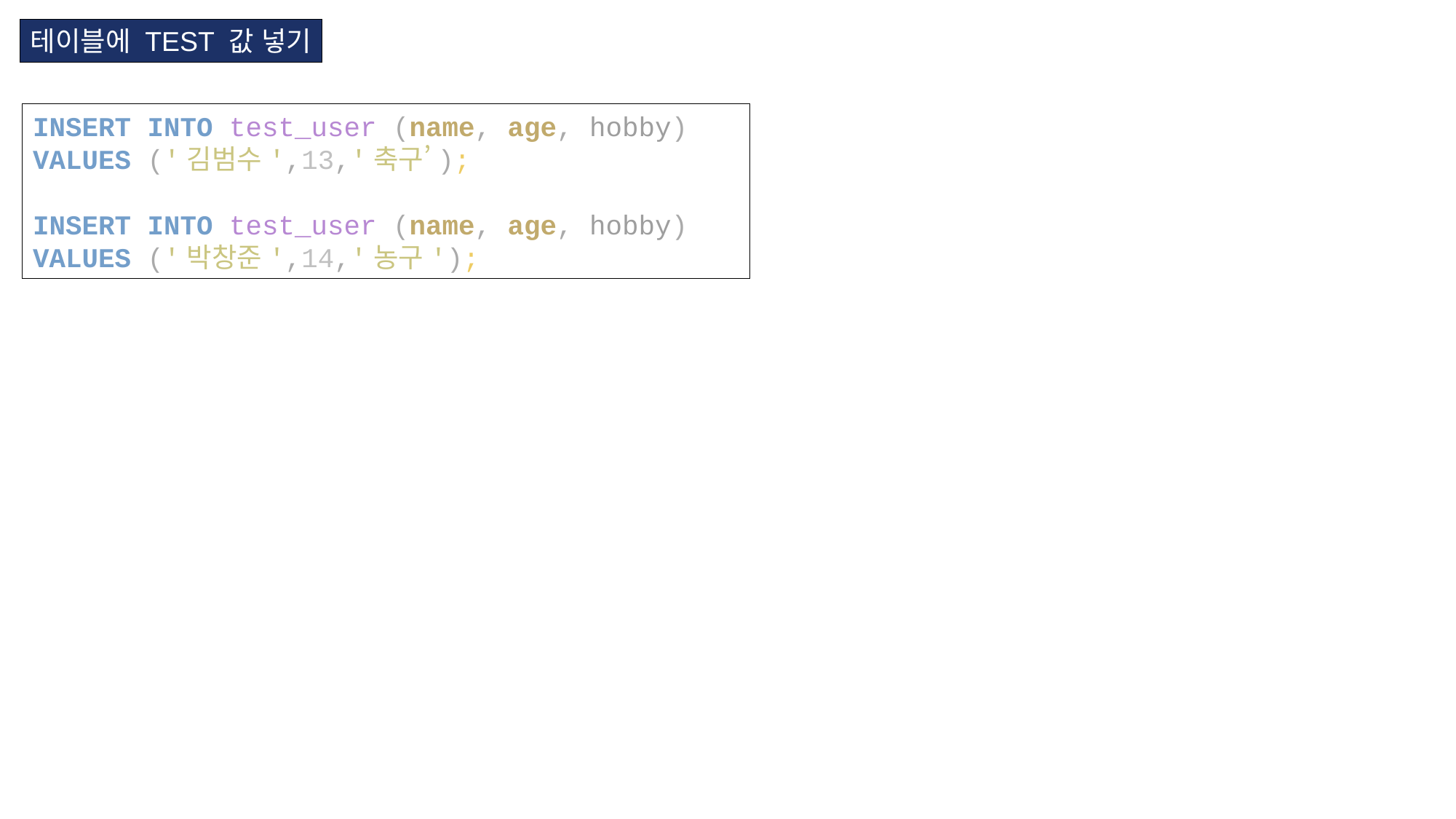

테이블에 TEST 값 넣기
INSERT INTO test_user (name, age, hobby)
VALUES ('김범수',13,'축구’);

INSERT INTO test_user (name, age, hobby)
VALUES ('박창준',14,'농구');